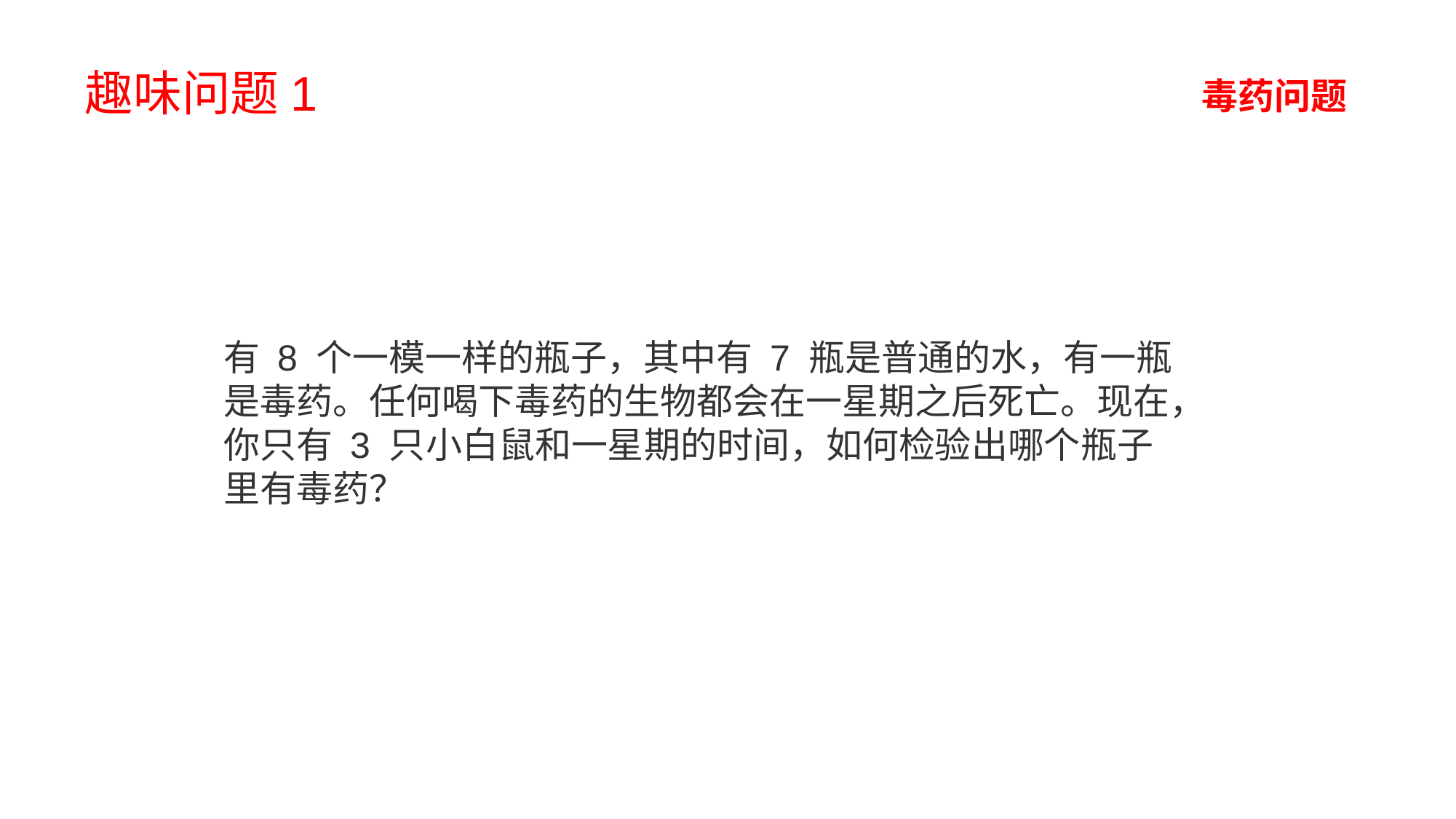

# 趣味问题1
毒药问题
有 8 个一模一样的瓶子，其中有 7 瓶是普通的水，有一瓶是毒药。任何喝下毒药的生物都会在一星期之后死亡。现在，你只有 3 只小白鼠和一星期的时间，如何检验出哪个瓶子里有毒药？